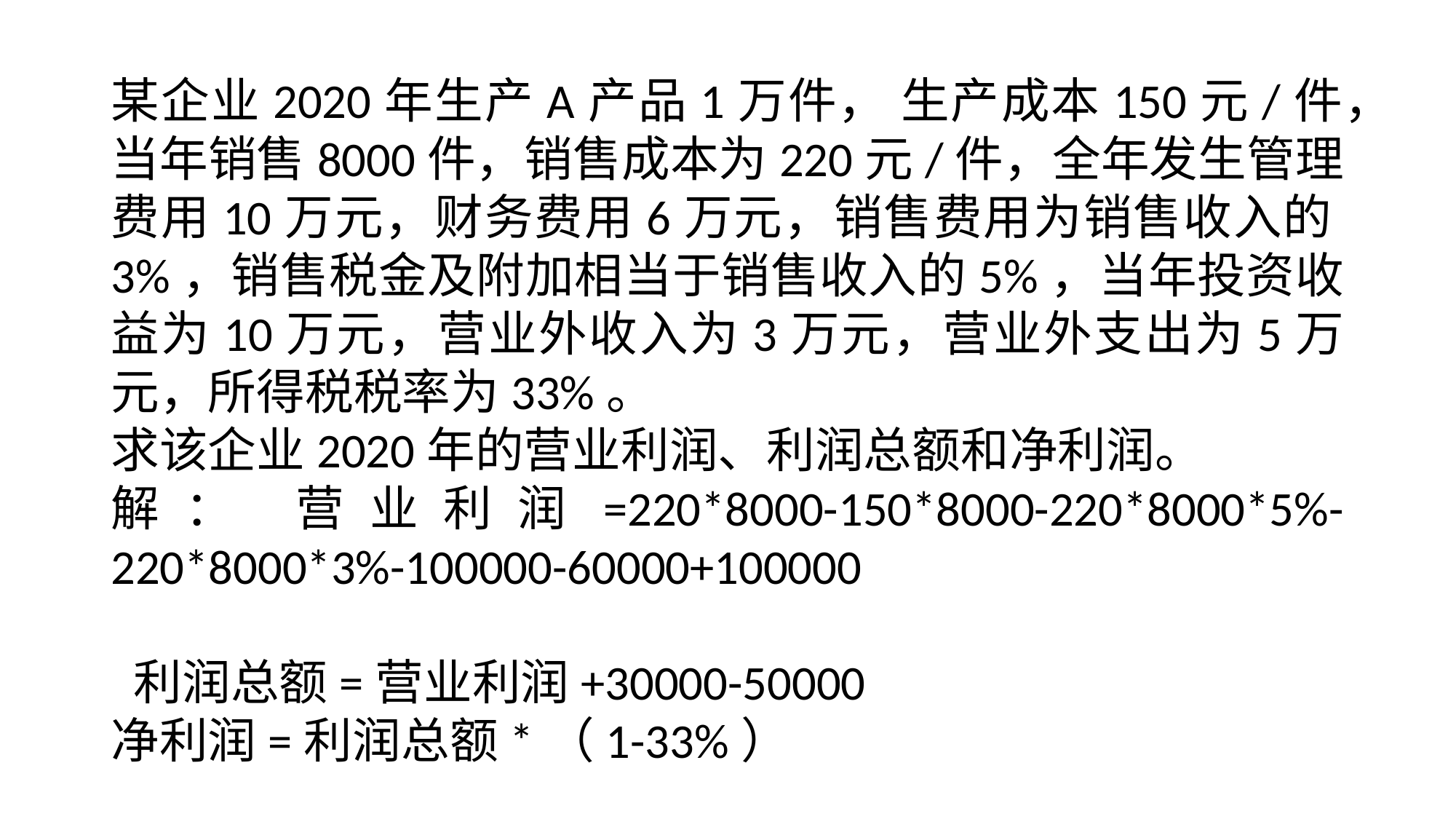

某企业2020年生产A产品1万件， 生产成本150元/件，当年销售8000件，销售成本为220元/件，全年发生管理费用10万元，财务费用6万元，销售费用为销售收入的3%，销售税金及附加相当于销售收入的5%，当年投资收益为10万元，营业外收入为3万元，营业外支出为5万元，所得税税率为33%。
求该企业2020年的营业利润、利润总额和净利润。
解： 营业利润=220*8000-150*8000-220*8000*5%-220*8000*3%-100000-60000+100000

 利润总额=营业利润+30000-50000
净利润=利润总额*（1-33%）